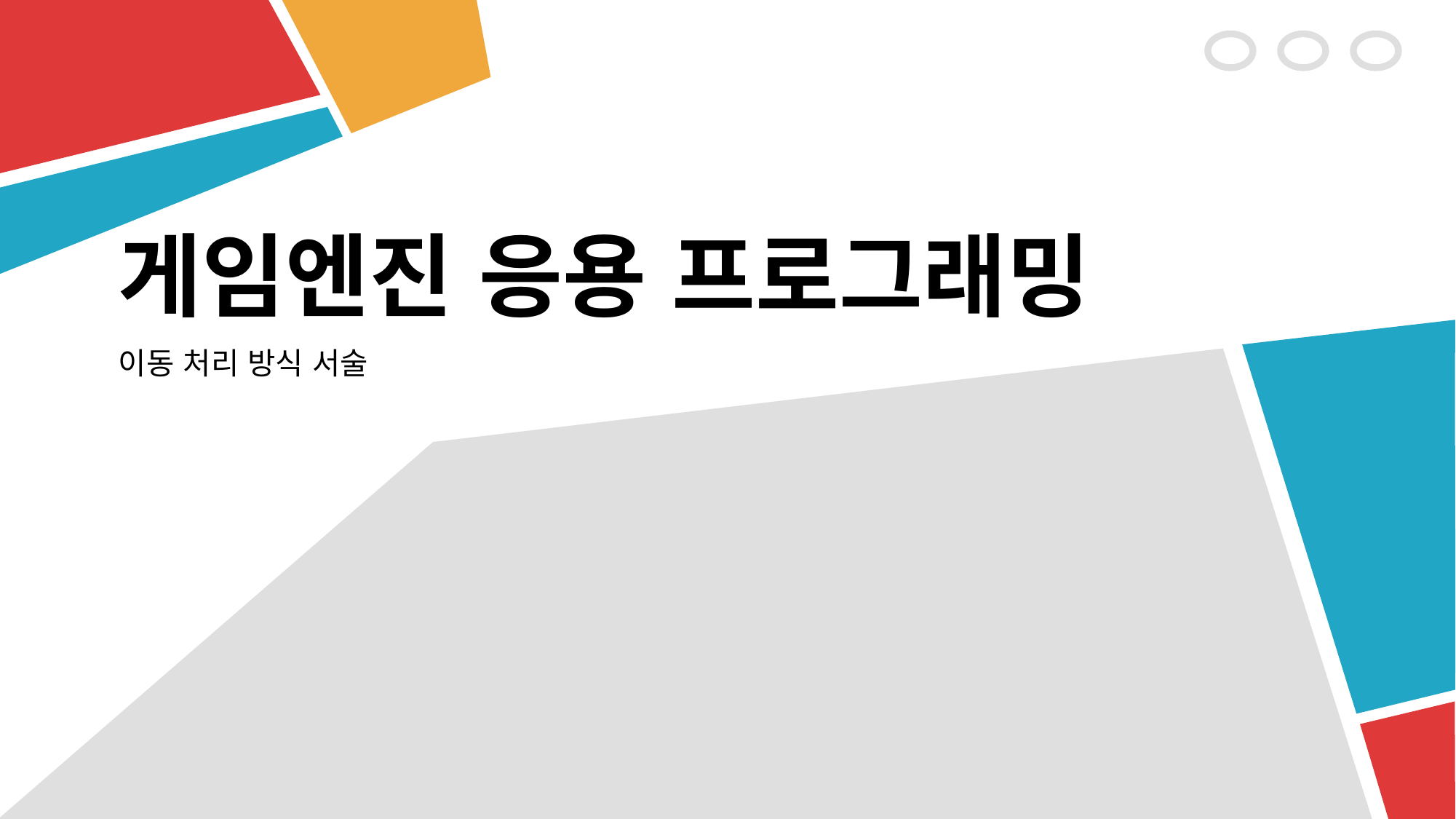

# 게임엔진 응용 프로그래밍
이동 처리 방식 서술